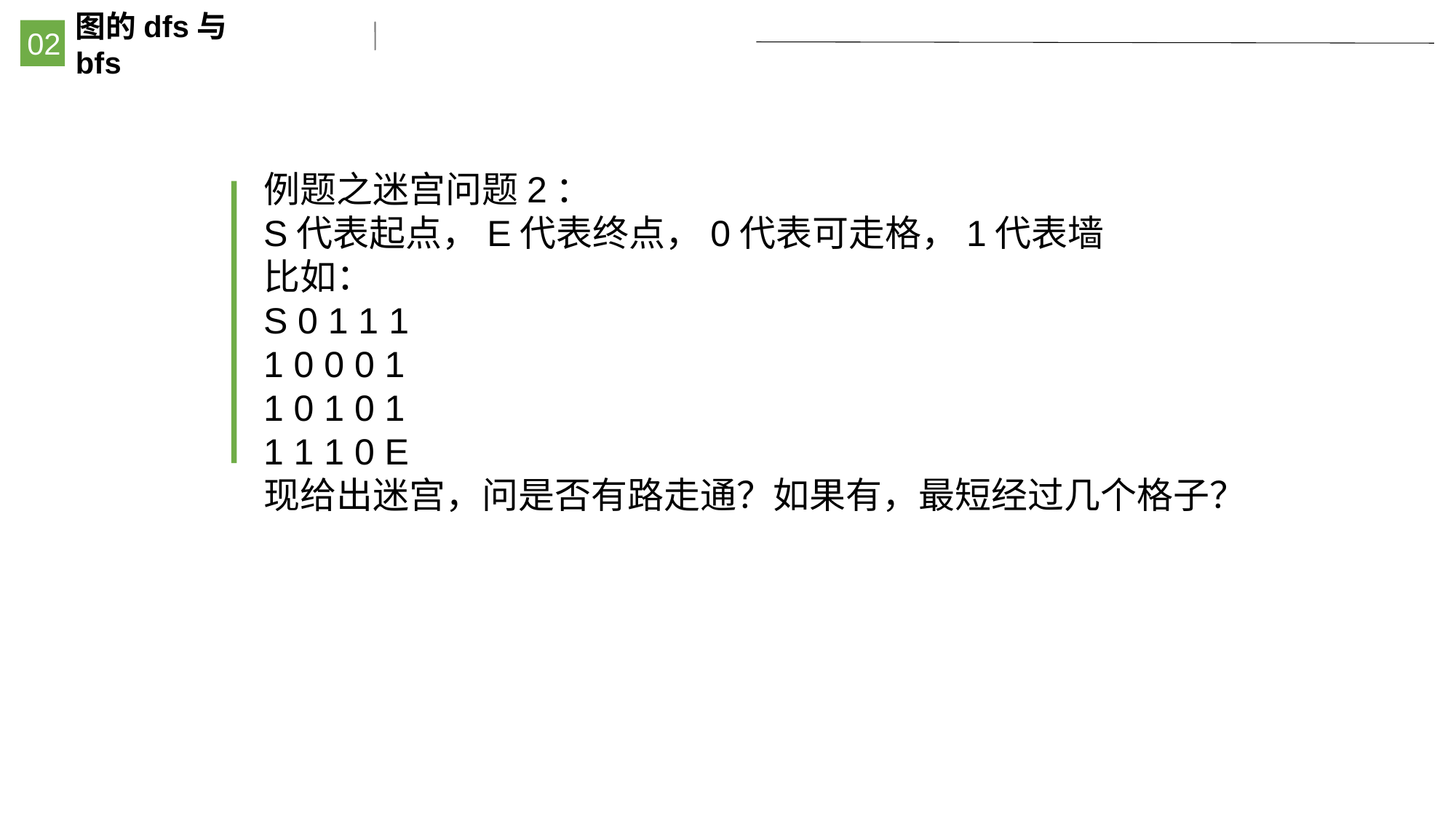

02
图的dfs与bfs

例题之迷宫问题2：
S代表起点，E代表终点，0代表可走格，1代表墙
比如：
S 0 1 1 1
1 0 0 0 1
1 0 1 0 1
1 1 1 0 E
现给出迷宫，问是否有路走通？如果有，最短经过几个格子？